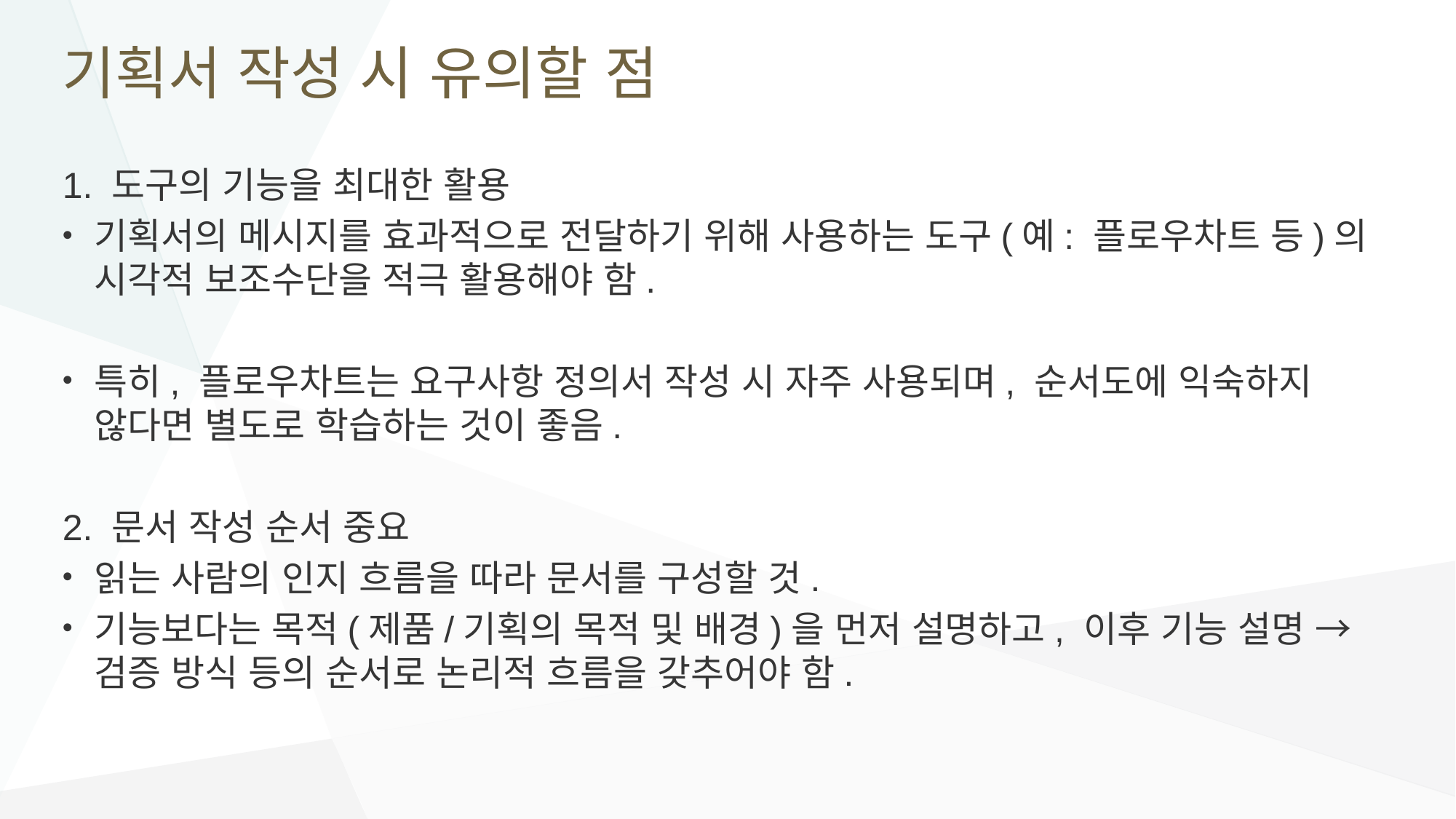

# 기획서 작성 시 유의할 점
1. 도구의 기능을 최대한 활용
기획서의 메시지를 효과적으로 전달하기 위해 사용하는 도구(예: 플로우차트 등)의 시각적 보조수단을 적극 활용해야 함.

특히, 플로우차트는 요구사항 정의서 작성 시 자주 사용되며, 순서도에 익숙하지 않다면 별도로 학습하는 것이 좋음.

2. 문서 작성 순서 중요
읽는 사람의 인지 흐름을 따라 문서를 구성할 것.
기능보다는 목적(제품/기획의 목적 및 배경)을 먼저 설명하고, 이후 기능 설명 → 검증 방식 등의 순서로 논리적 흐름을 갖추어야 함.